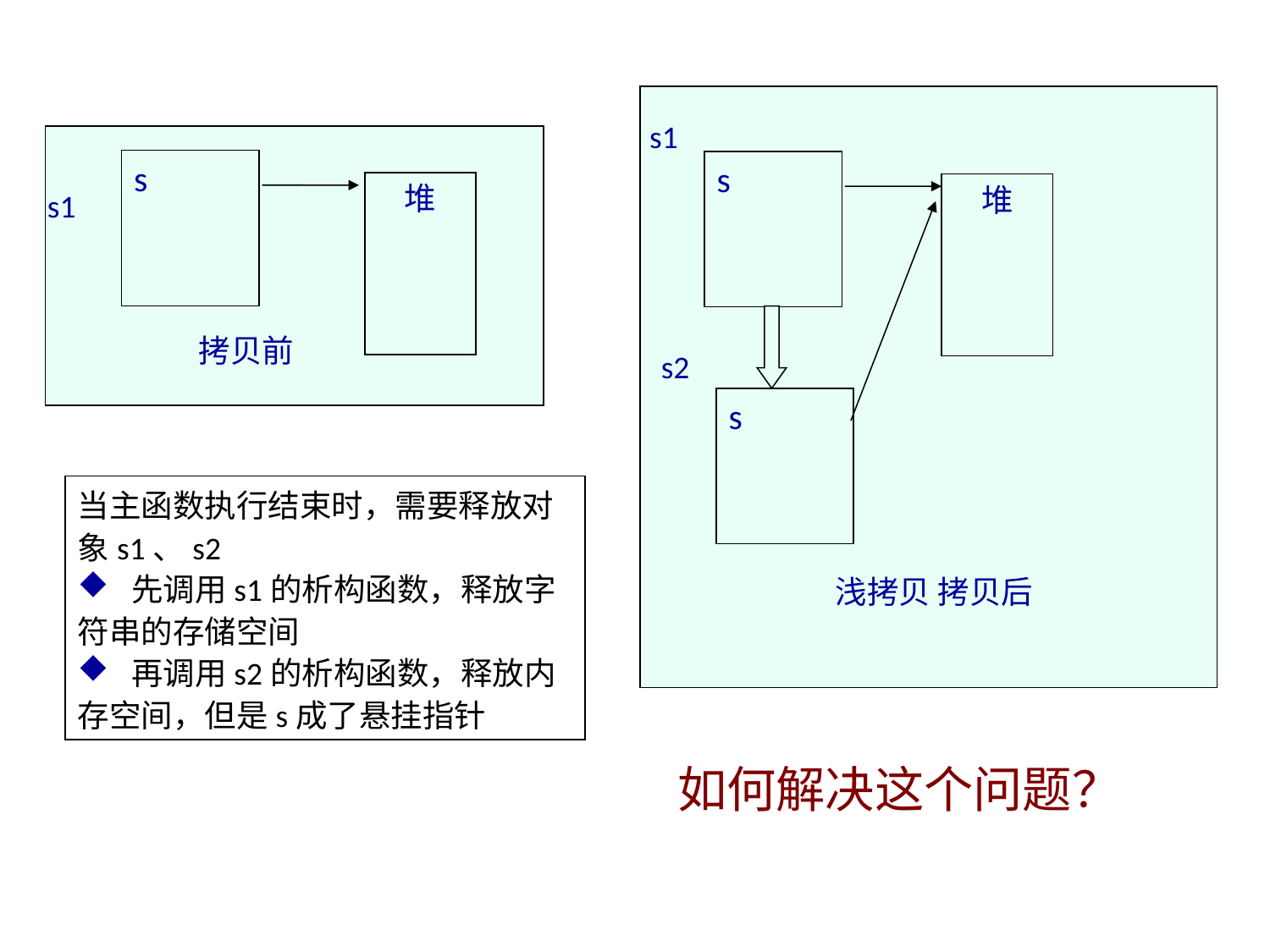

s1
s
堆

s2
s
浅拷贝 拷贝后

s

堆
s1

拷贝前
当主函数执行结束时，需要释放对象s1、s2
  先调用s1的析构函数，释放字符串的存储空间
  再调用s2的析构函数，释放内存空间，但是s成了悬挂指针
如何解决这个问题？